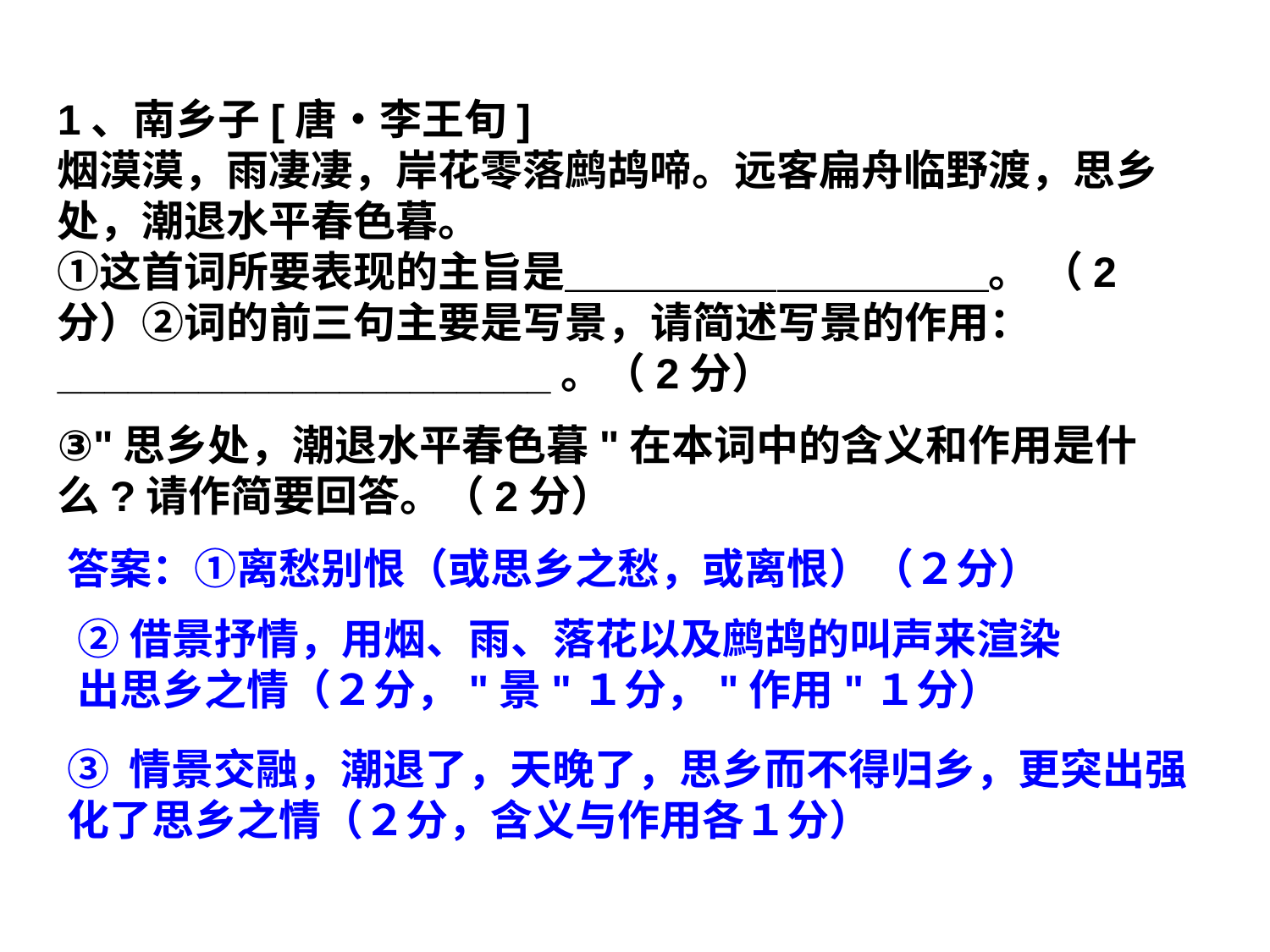

1、南乡子[唐•李王旬] 
烟漠漠，雨凄凄，岸花零落鹧鸪啼。远客扁舟临野渡，思乡处，潮退水平春色暮。 
①这首词所要表现的主旨是＿＿＿＿＿＿＿＿＿＿。 （2分）②词的前三句主要是写景，请简述写景的作用：_____________________。（2分）
③"思乡处，潮退水平春色暮"在本词中的含义和作用是什么?请作简要回答。（2分）
答案：①离愁别恨（或思乡之愁，或离恨）（２分）
②借景抒情，用烟、雨、落花以及鹧鸪的叫声来渲染出思乡之情（２分，"景"１分，"作用"１分）
③ 情景交融，潮退了，天晚了，思乡而不得归乡，更突出强化了思乡之情（２分，含义与作用各１分）